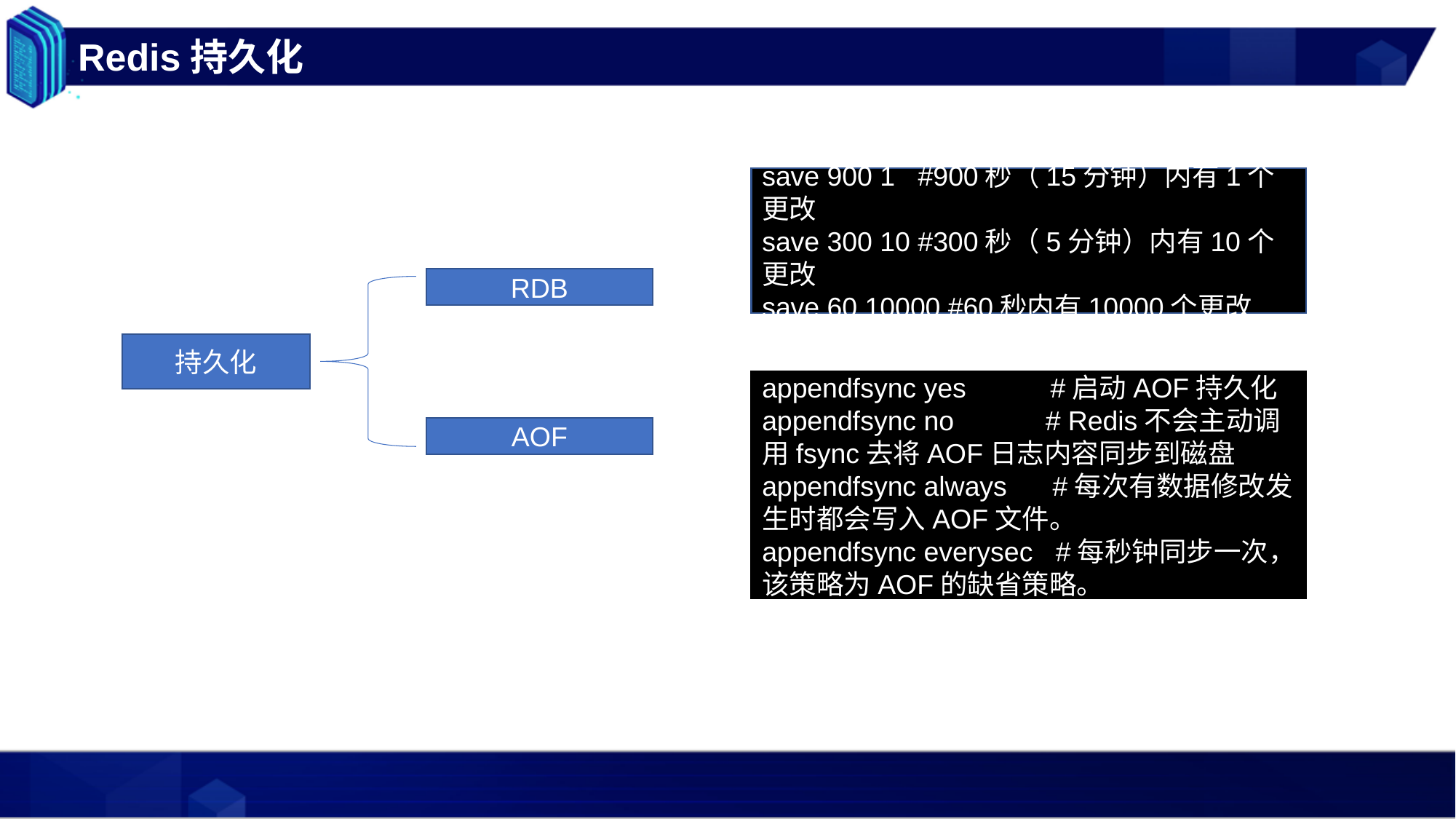

Redis持久化
save 900 1   #900秒（15分钟）内有1个更改
save 300 10 #300秒（5分钟）内有10个更改
save 60 10000 #60秒内有10000个更改
RDB

持久化
appendfsync yes           #启动AOF持久化
appendfsync no            # Redis不会主动调用fsync去将AOF日志内容同步到磁盘
appendfsync always      #每次有数据修改发生时都会写入AOF文件。
appendfsync everysec   #每秒钟同步一次，该策略为AOF的缺省策略。
AOF